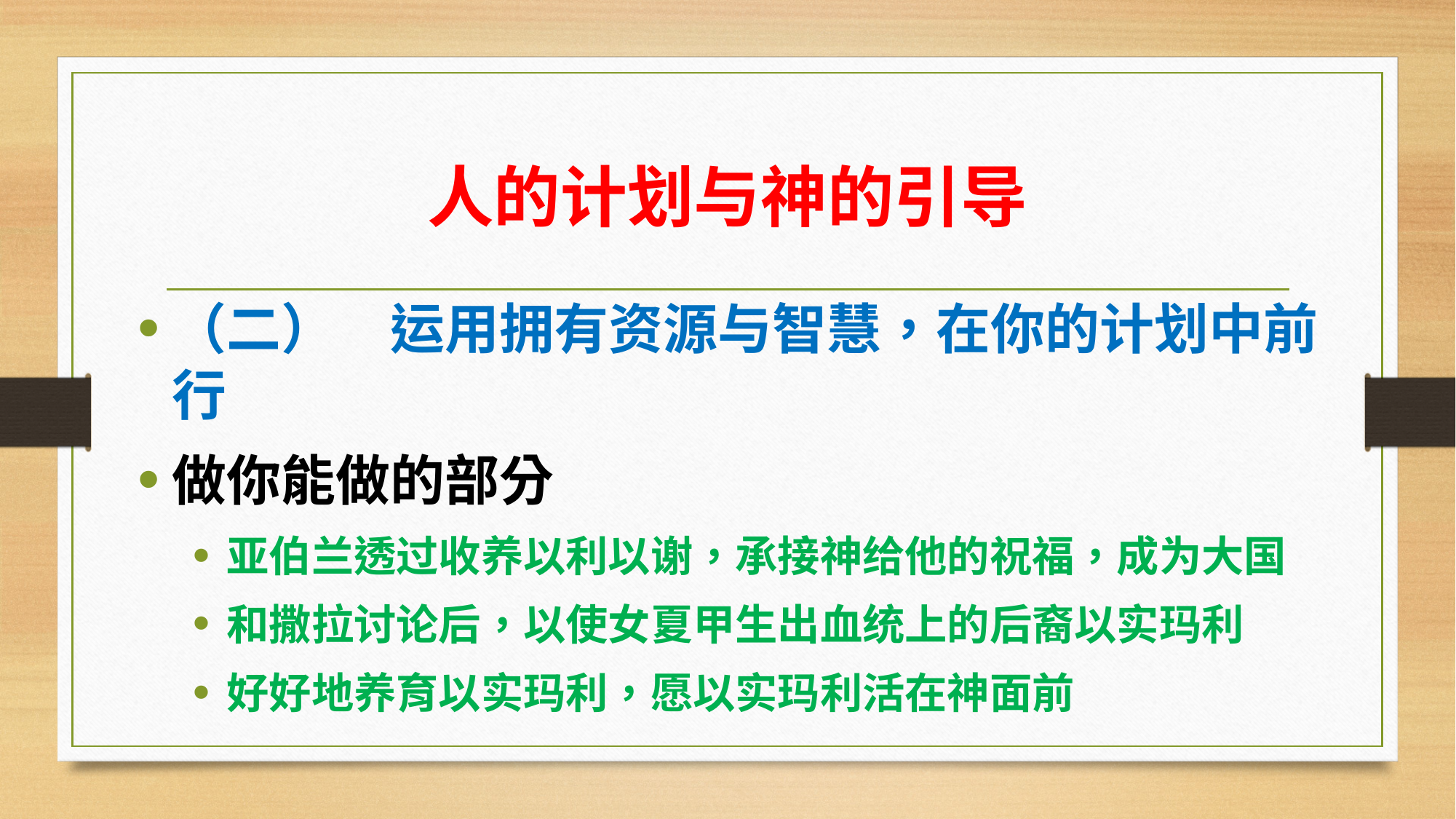

# 人的计划与神的引导
（二）	运用拥有资源与智慧，在你的计划中前行
做你能做的部分
亚伯兰透过收养以利以谢，承接神给他的祝福，成为大国
和撒拉讨论后，以使女夏甲生出血统上的后裔以实玛利
好好地养育以实玛利，愿以实玛利活在神面前